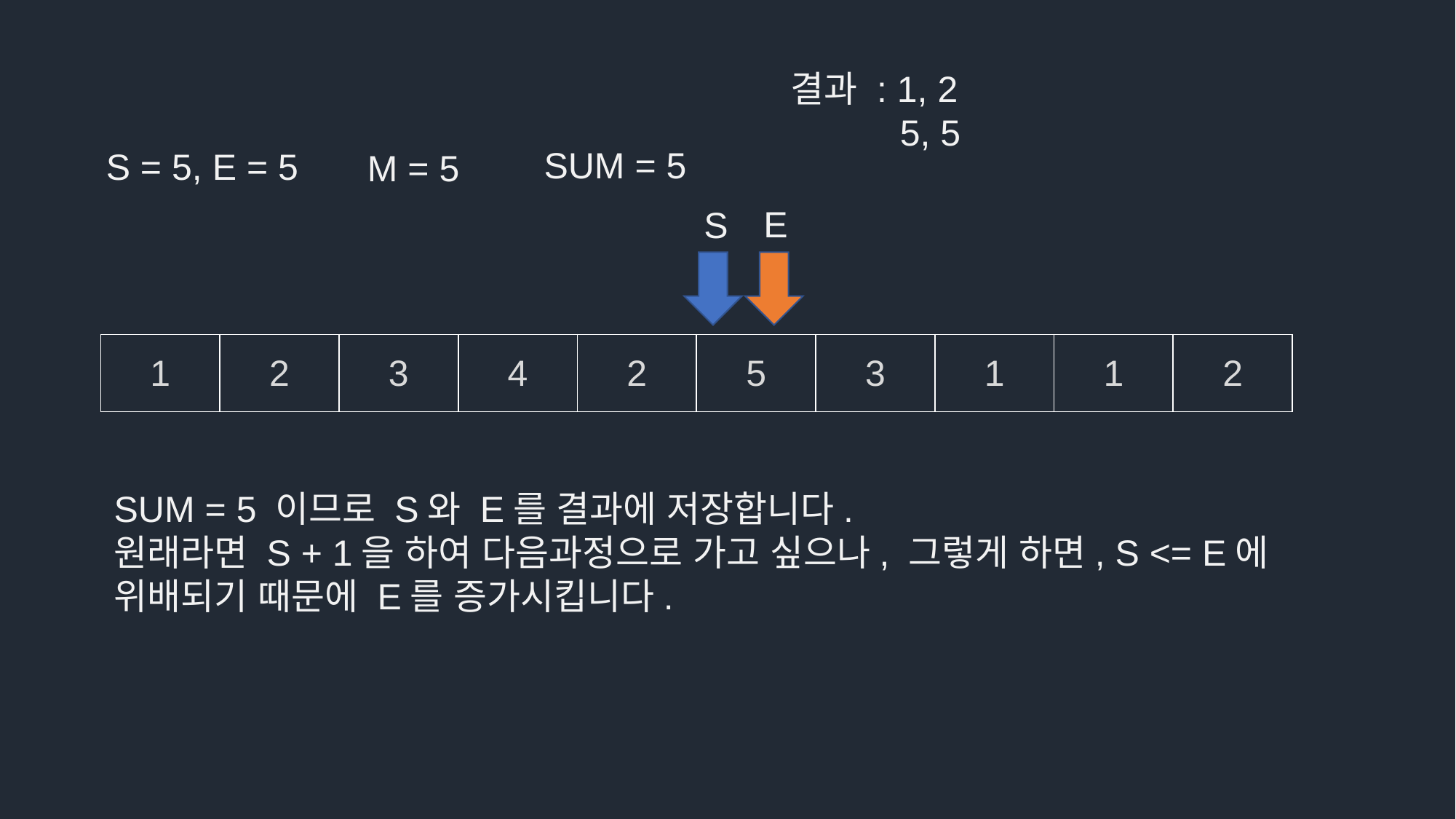

결과 : 1, 2
	5, 5
SUM = 5
S = 5, E = 5
M = 5
E
S

| 1 | 2 | 3 | 4 | 2 | 5 | 3 | 1 | 1 | 2 |
| --- | --- | --- | --- | --- | --- | --- | --- | --- | --- |
SUM = 5 이므로 S와 E를 결과에 저장합니다.
원래라면 S + 1을 하여 다음과정으로 가고 싶으나, 그렇게 하면, S <= E에 위배되기 때문에 E를 증가시킵니다.